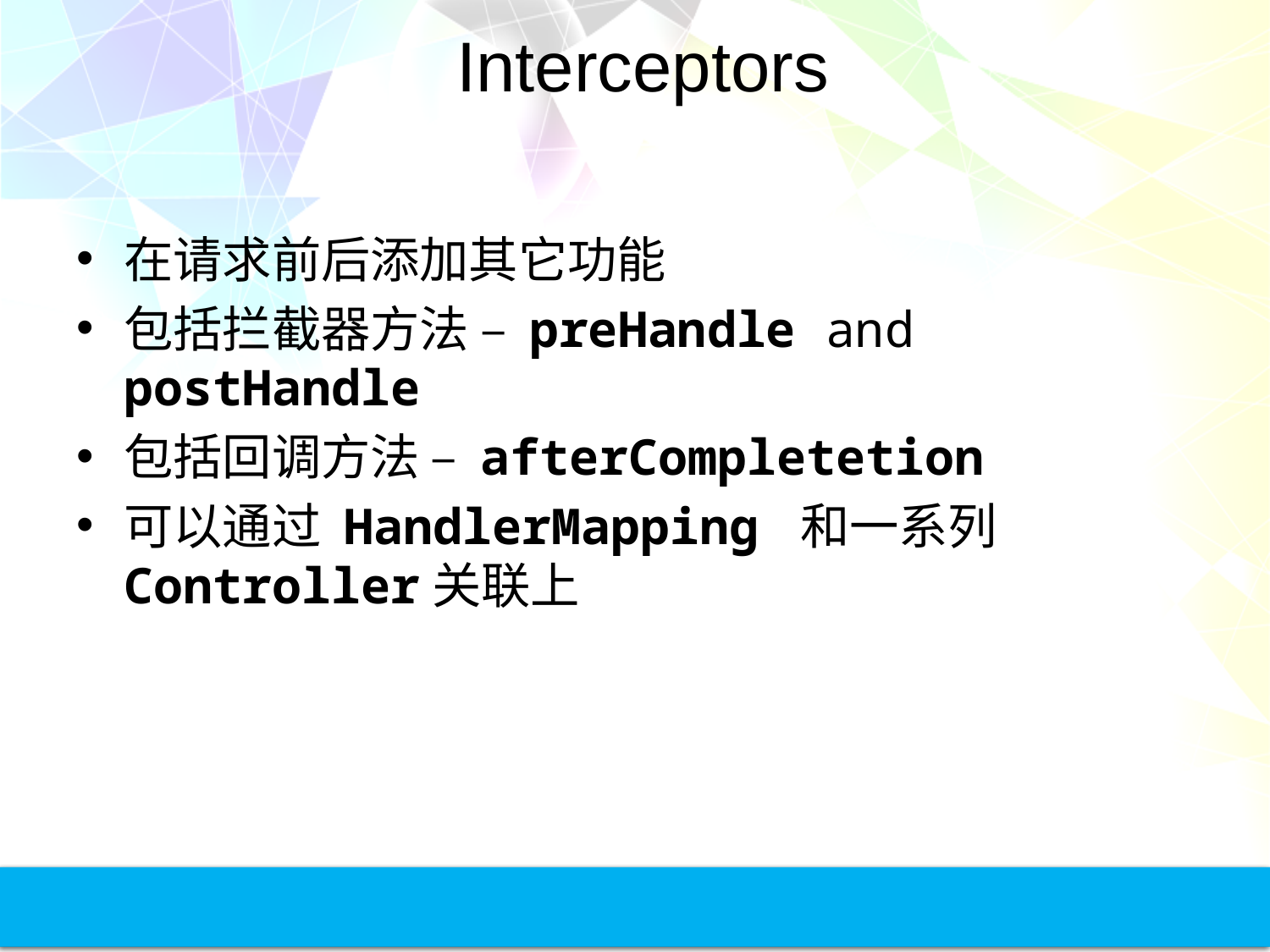

# Interceptors
在请求前后添加其它功能
包括拦截器方法 – preHandle and postHandle
包括回调方法 – afterCompletetion
可以通过 HandlerMapping 和一系列Controller关联上